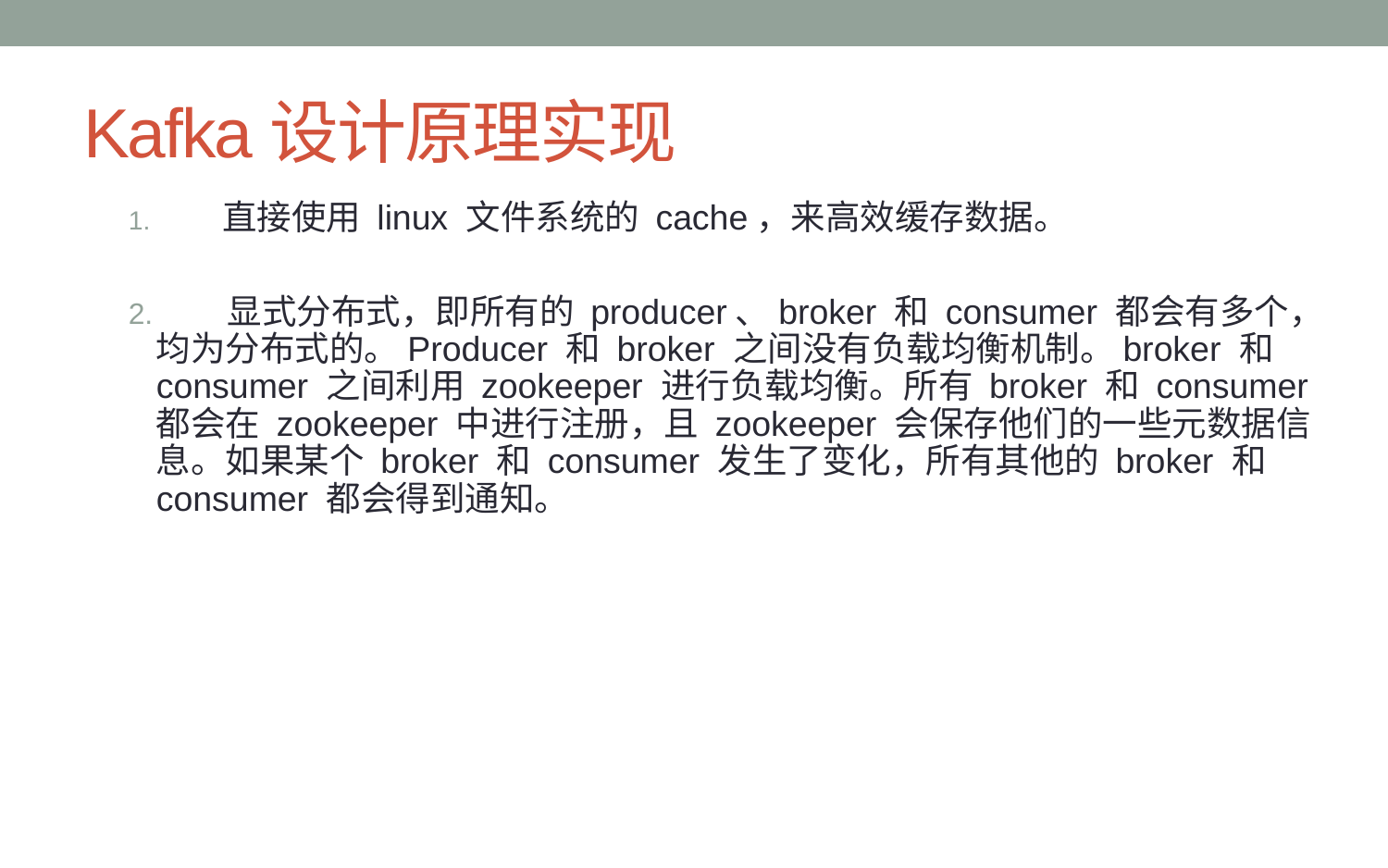

# Kafka设计原理实现
        直接使用 linux 文件系统的 cache，来高效缓存数据。

        显式分布式，即所有的 producer、broker 和 consumer 都会有多个，均为分布式的。Producer 和 broker 之间没有负载均衡机制。broker 和 consumer 之间利用 zookeeper 进行负载均衡。所有 broker 和 consumer 都会在 zookeeper 中进行注册，且 zookeeper 会保存他们的一些元数据信息。如果某个 broker 和 consumer 发生了变化，所有其他的 broker 和 consumer 都会得到通知。